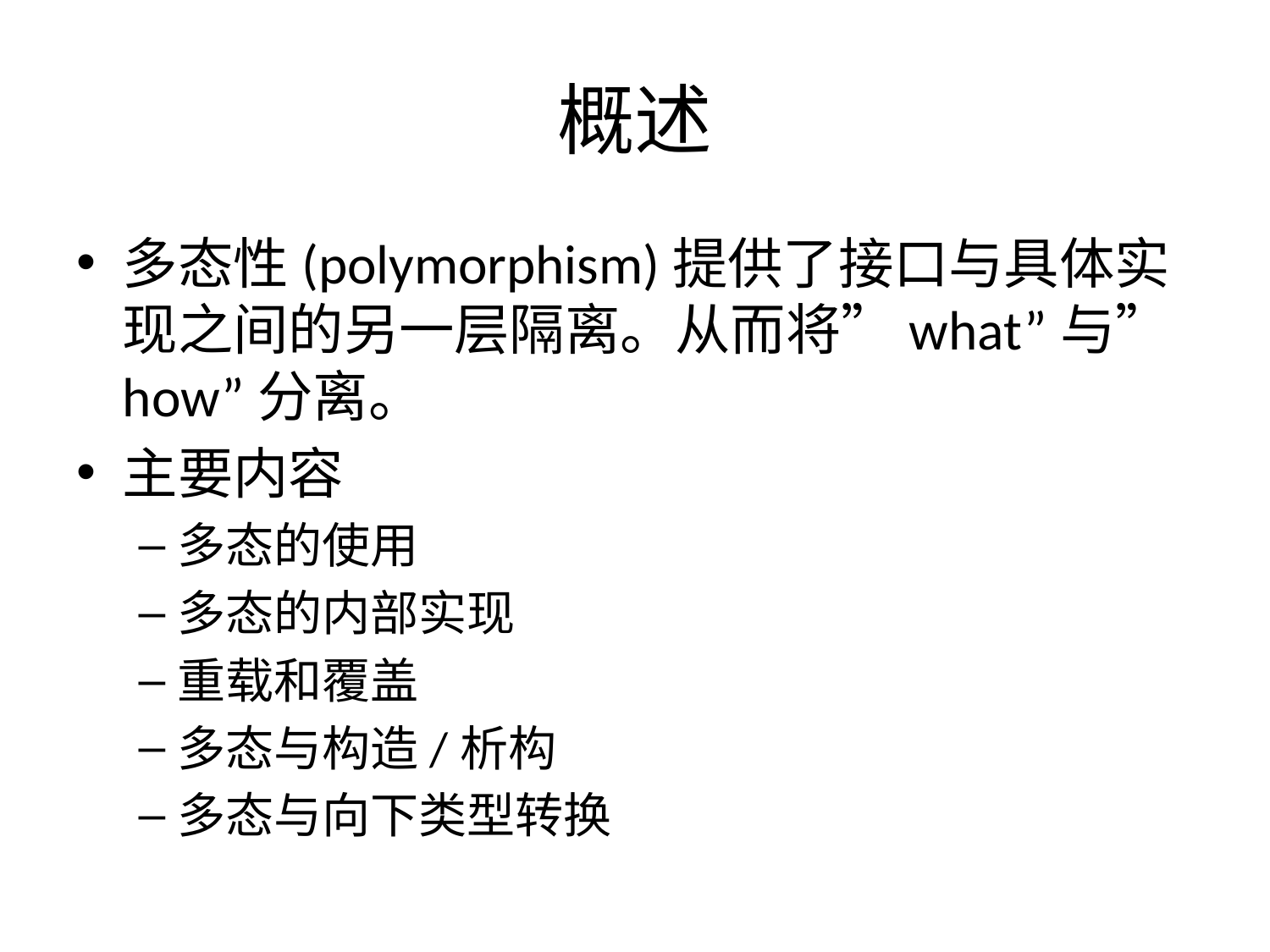

# 概述
多态性(polymorphism)提供了接口与具体实现之间的另一层隔离。从而将”what”与”how”分离。
主要内容
多态的使用
多态的内部实现
重载和覆盖
多态与构造/析构
多态与向下类型转换